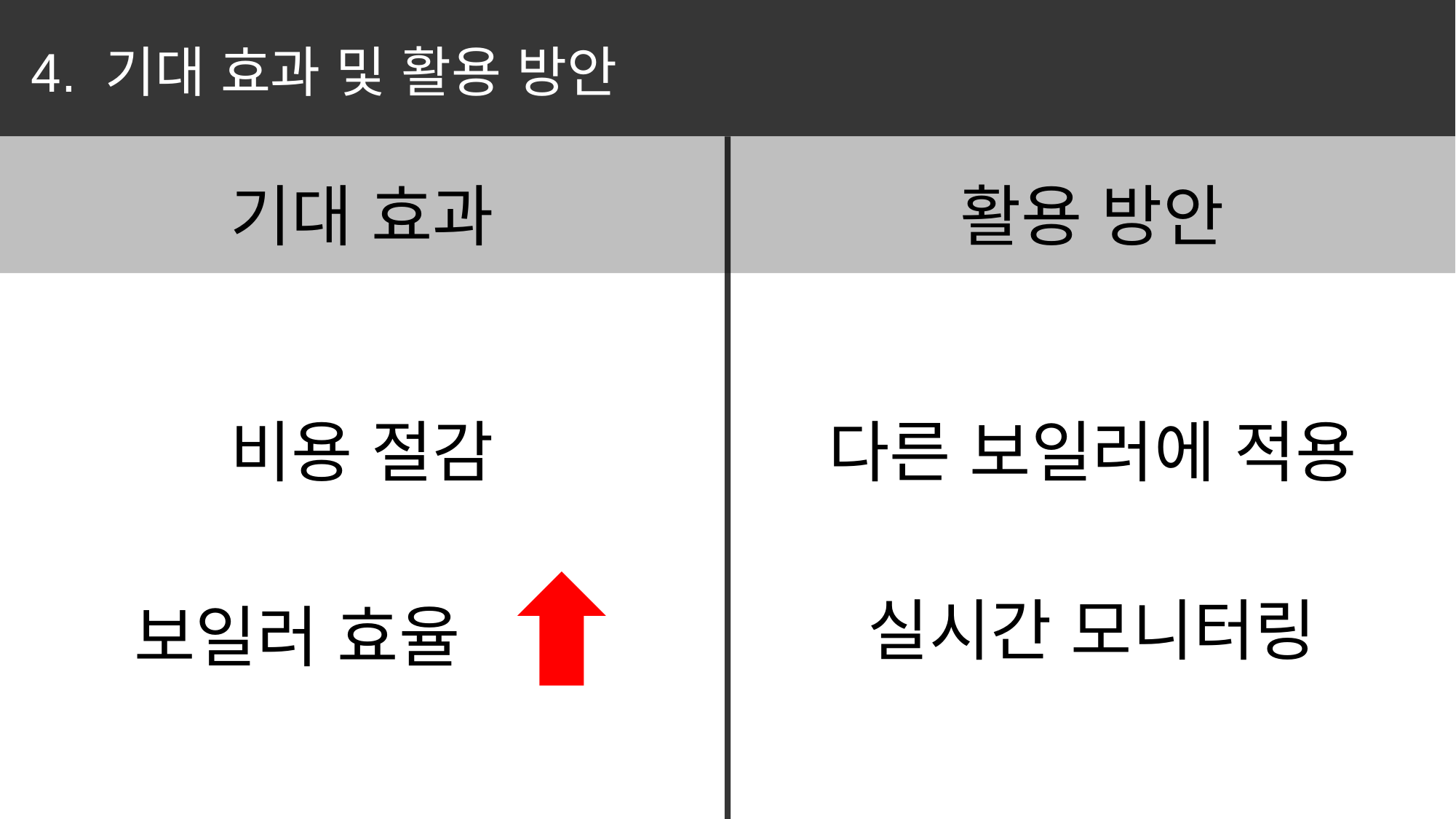

4. 기대 효과 및 활용 방안

기대 효과
활용 방안
비용 절감
다른 보일러에 적용

보일러 효율
실시간 모니터링